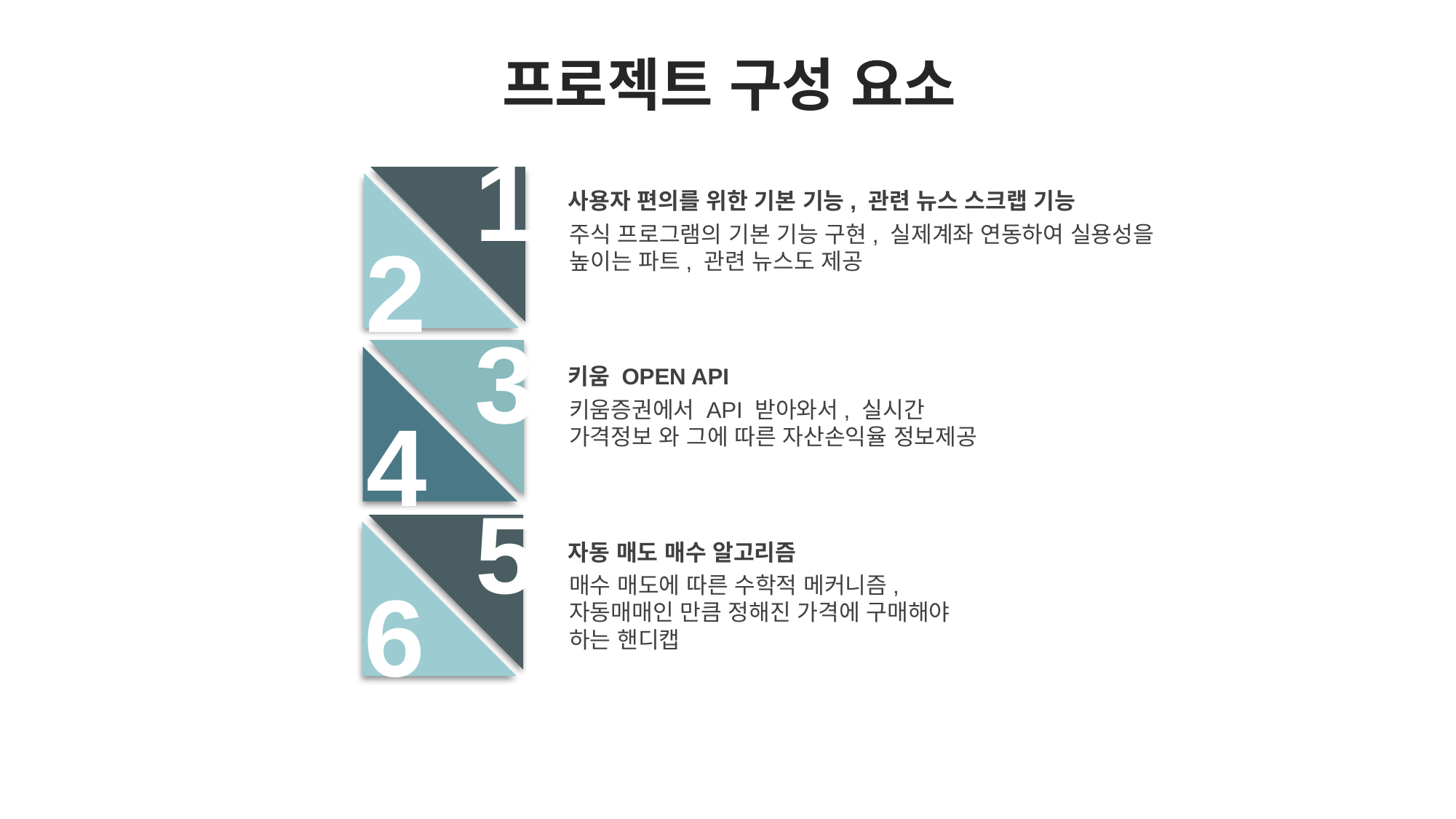

프로젝트 구성 요소
1

사용자 편의를 위한 기본 기능, 관련 뉴스 스크랩 기능
주식 프로그램의 기본 기능 구현, 실제계좌 연동하여 실용성을 높이는 파트, 관련 뉴스도 제공
2
3

키움 OPEN API
키움증권에서 API 받아와서, 실시간 가격정보 와 그에 따른 자산손익율 정보제공
4
5

자동 매도 매수 알고리즘
매수 매도에 따른 수학적 메커니즘, 자동매매인 만큼 정해진 가격에 구매해야 하는 핸디캡
6